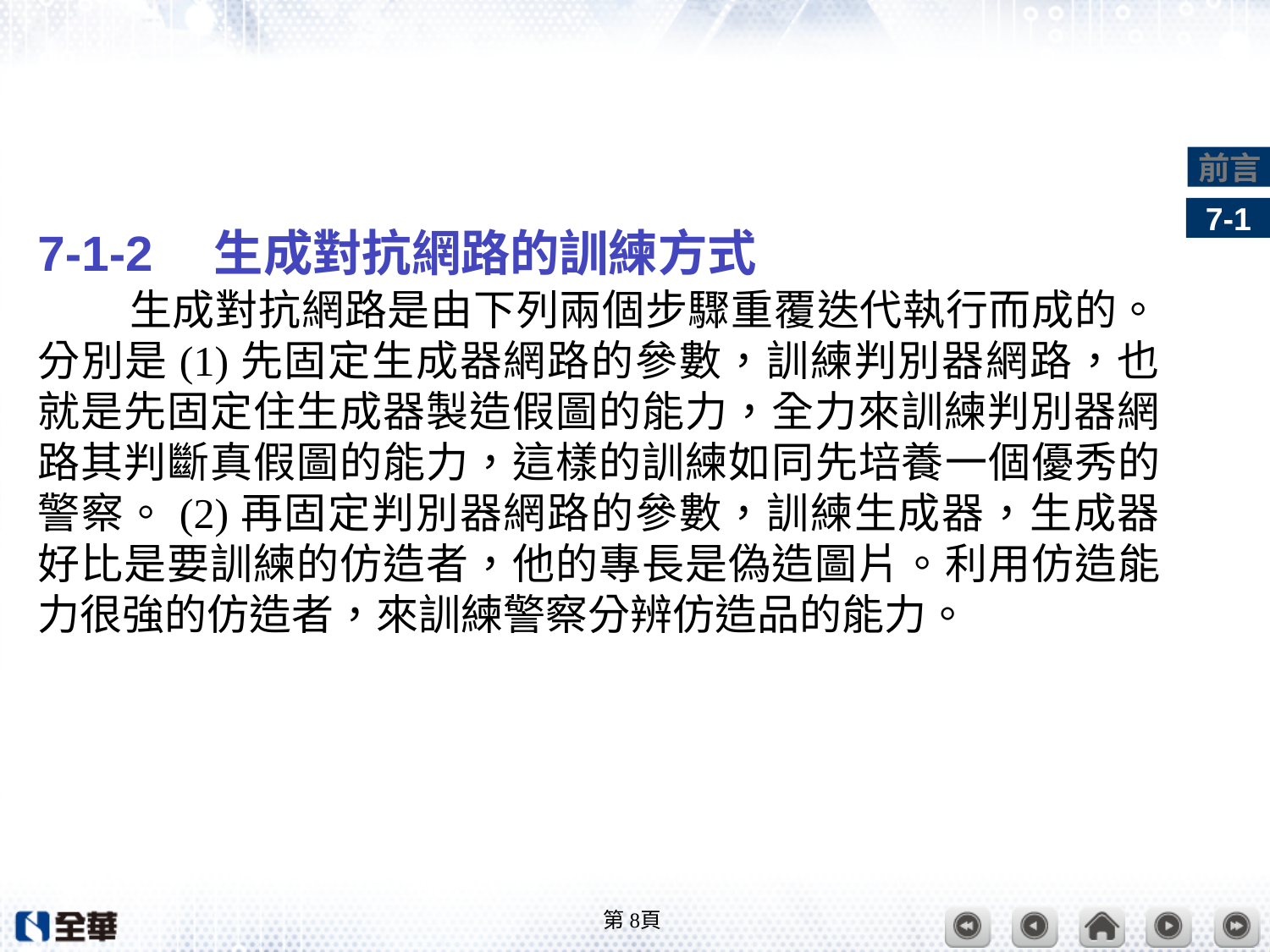

#
7-1-2　生成對抗網路的訓練方式
        生成對抗網路是由下列兩個步驟重覆迭代執行而成的。分別是(1)先固定生成器網路的參數，訓練判別器網路，也就是先固定住生成器製造假圖的能力，全力來訓練判別器網路其判斷真假圖的能力，這樣的訓練如同先培養一個優秀的警察。(2)再固定判別器網路的參數，訓練生成器，生成器好比是要訓練的仿造者，他的專長是偽造圖片。利用仿造能力很強的仿造者，來訓練警察分辨仿造品的能力。